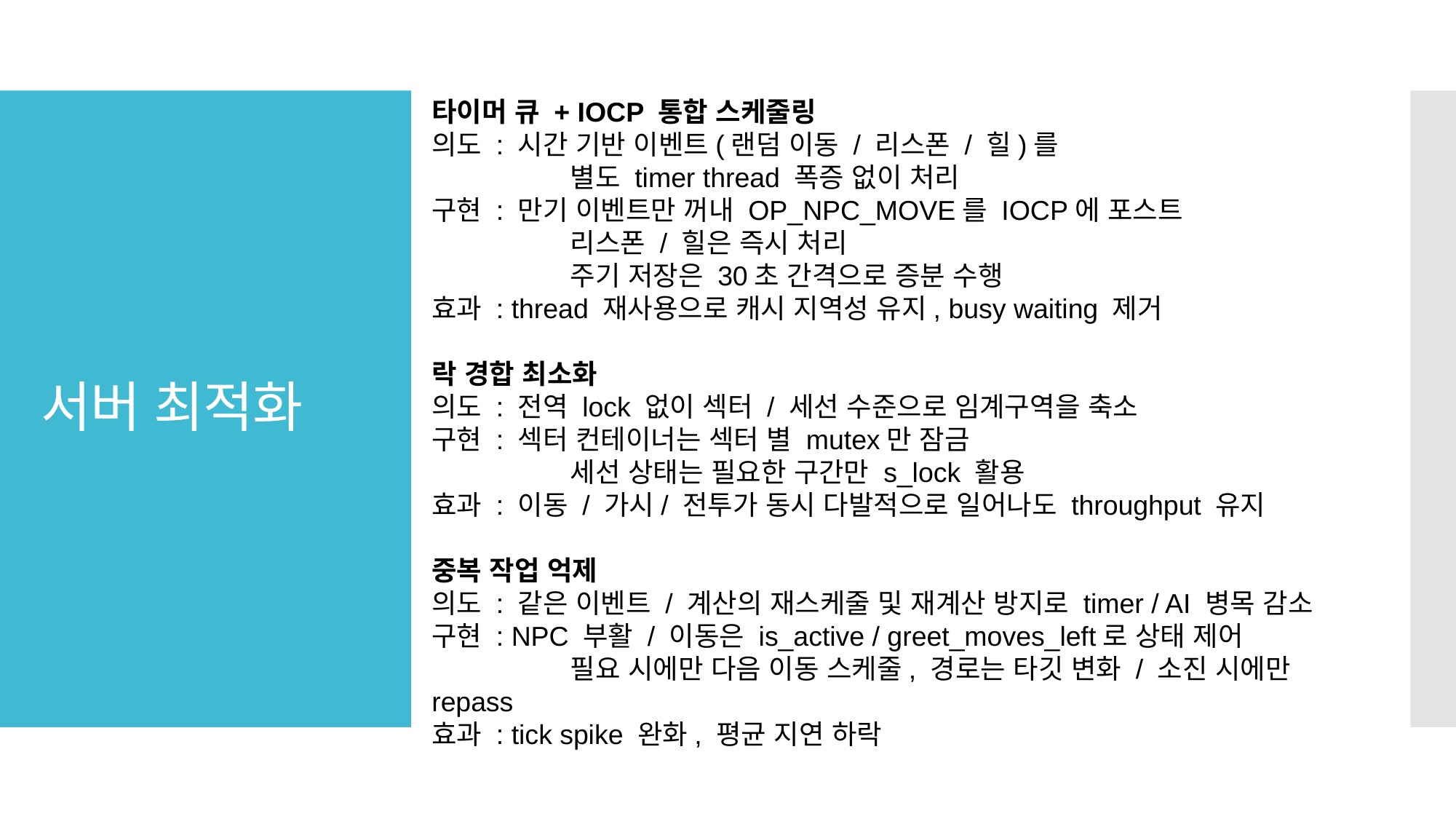

타이머 큐 + IOCP 통합 스케줄링
의도 : 시간 기반 이벤트(랜덤 이동 / 리스폰 / 힐)를
	   별도 timer thread 폭증 없이 처리
구현 : 만기 이벤트만 꺼내 OP_NPC_MOVE를 IOCP에 포스트
	   리스폰 / 힐은 즉시 처리
	   주기 저장은 30초 간격으로 증분 수행
효과 : thread 재사용으로 캐시 지역성 유지, busy waiting 제거

락 경합 최소화
의도 : 전역 lock 없이 섹터 / 세선 수준으로 임계구역을 축소
구현 : 섹터 컨테이너는 섹터 별 mutex만 잠금
	   세선 상태는 필요한 구간만 s_lock 활용
효과 : 이동 / 가시/ 전투가 동시 다발적으로 일어나도 throughput 유지

중복 작업 억제
의도 : 같은 이벤트 / 계산의 재스케줄 및 재계산 방지로 timer / AI 병목 감소
구현 : NPC 부활 / 이동은 is_active / greet_moves_left로 상태 제어
	   필요 시에만 다음 이동 스케줄, 경로는 타깃 변화 / 소진 시에만 repass
효과 : tick spike 완화, 평균 지연 하락
# 서버 최적화